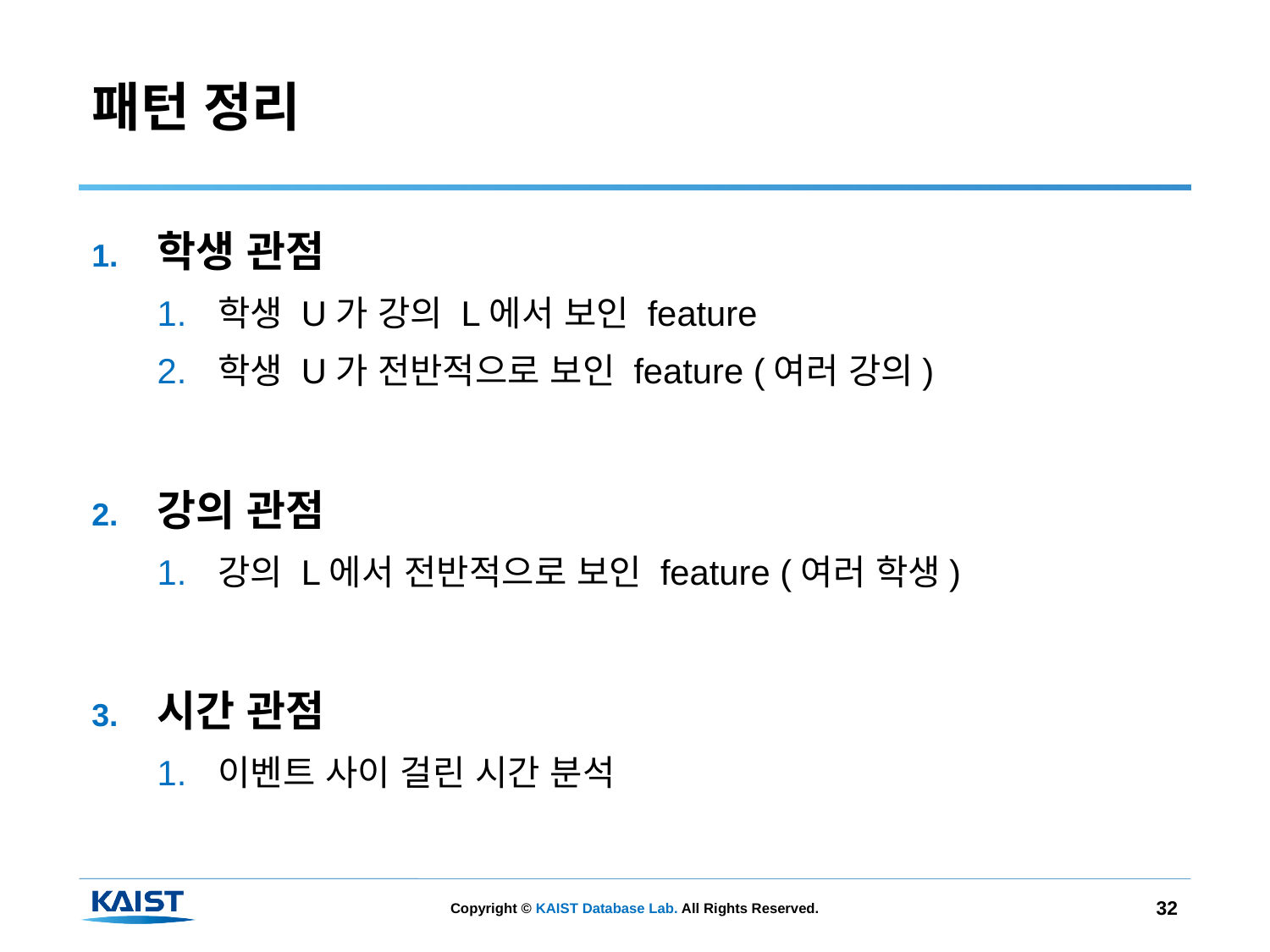

# 패턴 정리
학생 관점
학생 U가 강의 L에서 보인 feature
학생 U가 전반적으로 보인 feature (여러 강의)

강의 관점
강의 L에서 전반적으로 보인 feature (여러 학생)

시간 관점
이벤트 사이 걸린 시간 분석
32